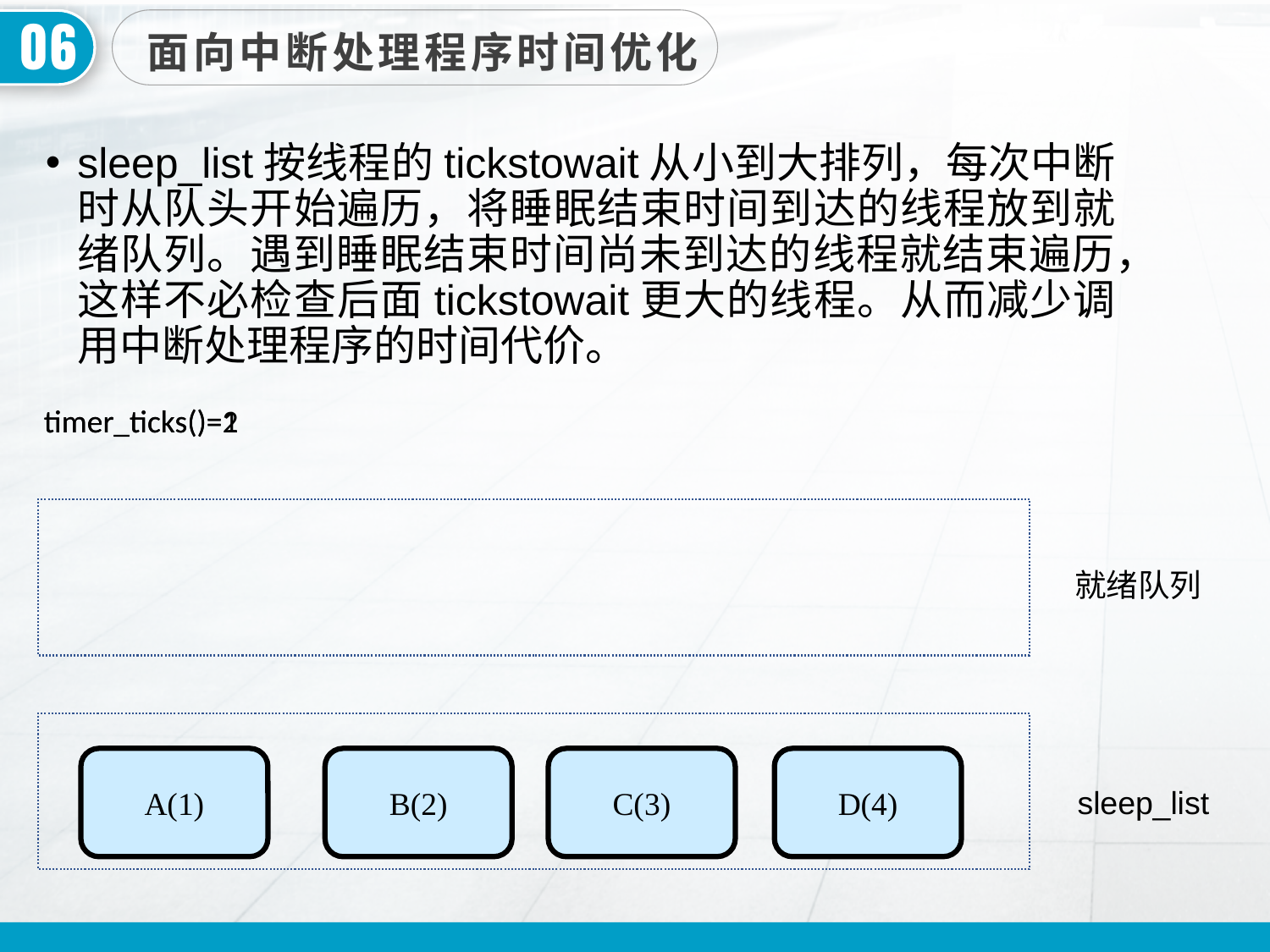

06
面向中断处理程序时间优化
sleep_list按线程的tickstowait从小到大排列，每次中断时从队头开始遍历，将睡眠结束时间到达的线程放到就绪队列。遇到睡眠结束时间尚未到达的线程就结束遍历，这样不必检查后面tickstowait更大的线程。从而减少调用中断处理程序的时间代价。
timer_ticks()=1
timer_ticks()=2

就绪队列

A(1)
B(2)
C(3)
D(4)
sleep_list